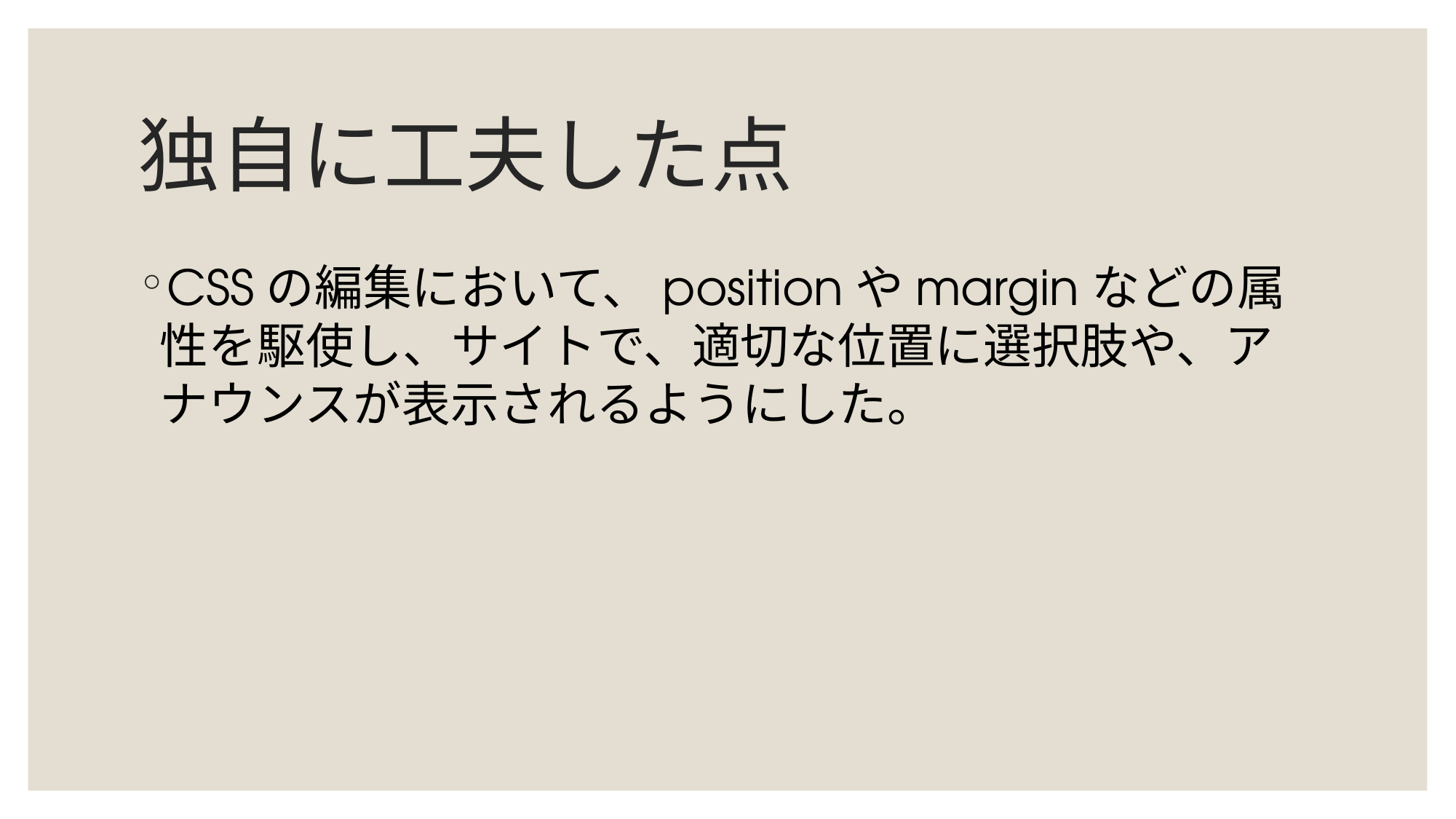

# 独自に工夫した点
CSSの編集において、positionやmarginなどの属性を駆使し、サイトで、適切な位置に選択肢や、アナウンスが表示されるようにした。